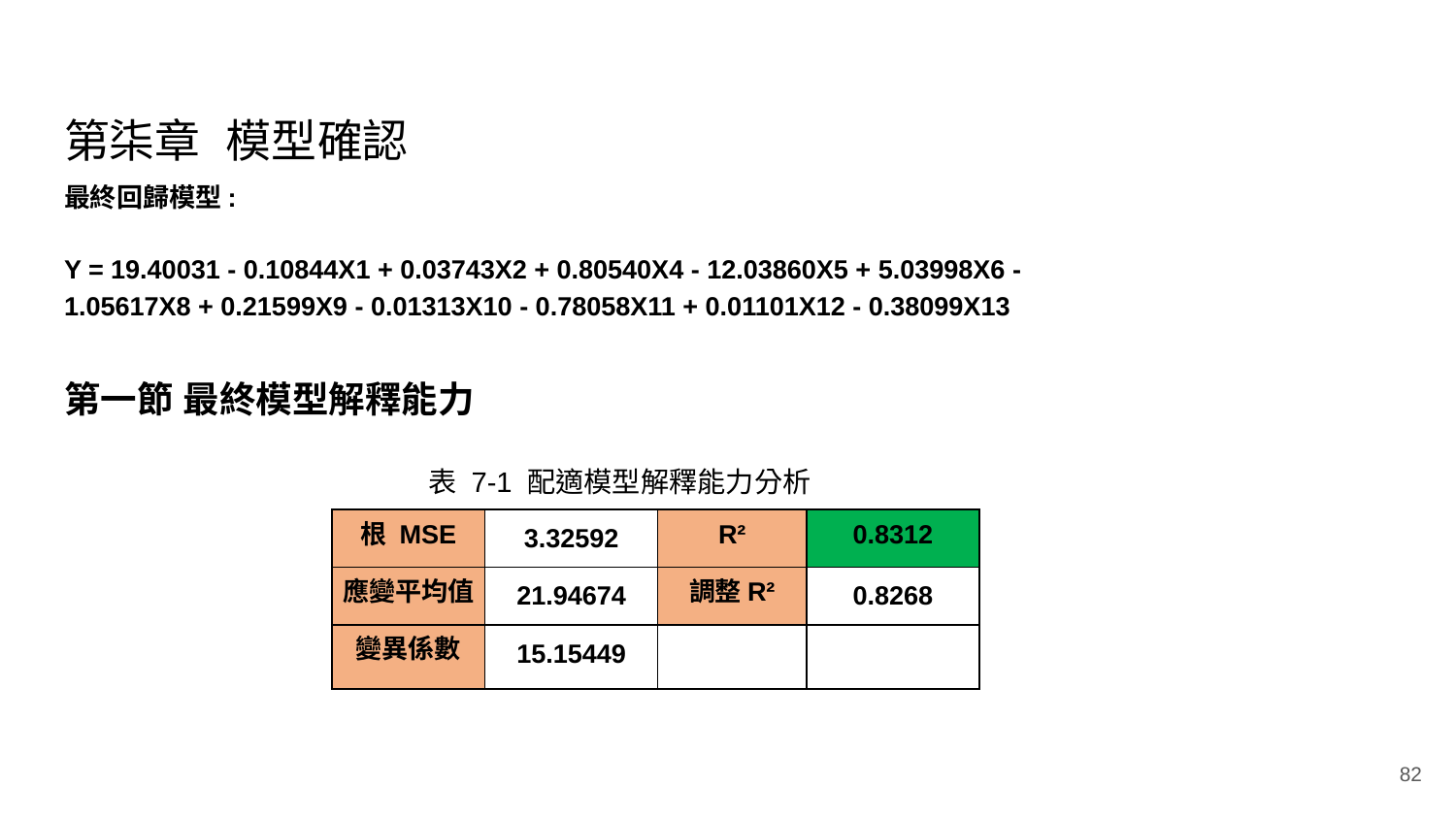

# 第柒章  模型確認

最終回歸模型:

Y = 19.40031 - 0.10844X1 + 0.03743X2 + 0.80540X4 - 12.03860X5 + 5.03998X6 - 1.05617X8 + 0.21599X9 - 0.01313X10 - 0.78058X11 + 0.01101X12 - 0.38099X13

第一節 最終模型解釋能力

表 7-1 配適模型解釋能力分析

| 根 MSE | 3.32592 | R² | 0.8312 |
| --- | --- | --- | --- |
| 應變平均值 | 21.94674 | 調整R² | 0.8268 |
| 變異係數 | 15.15449 |  |  |
82